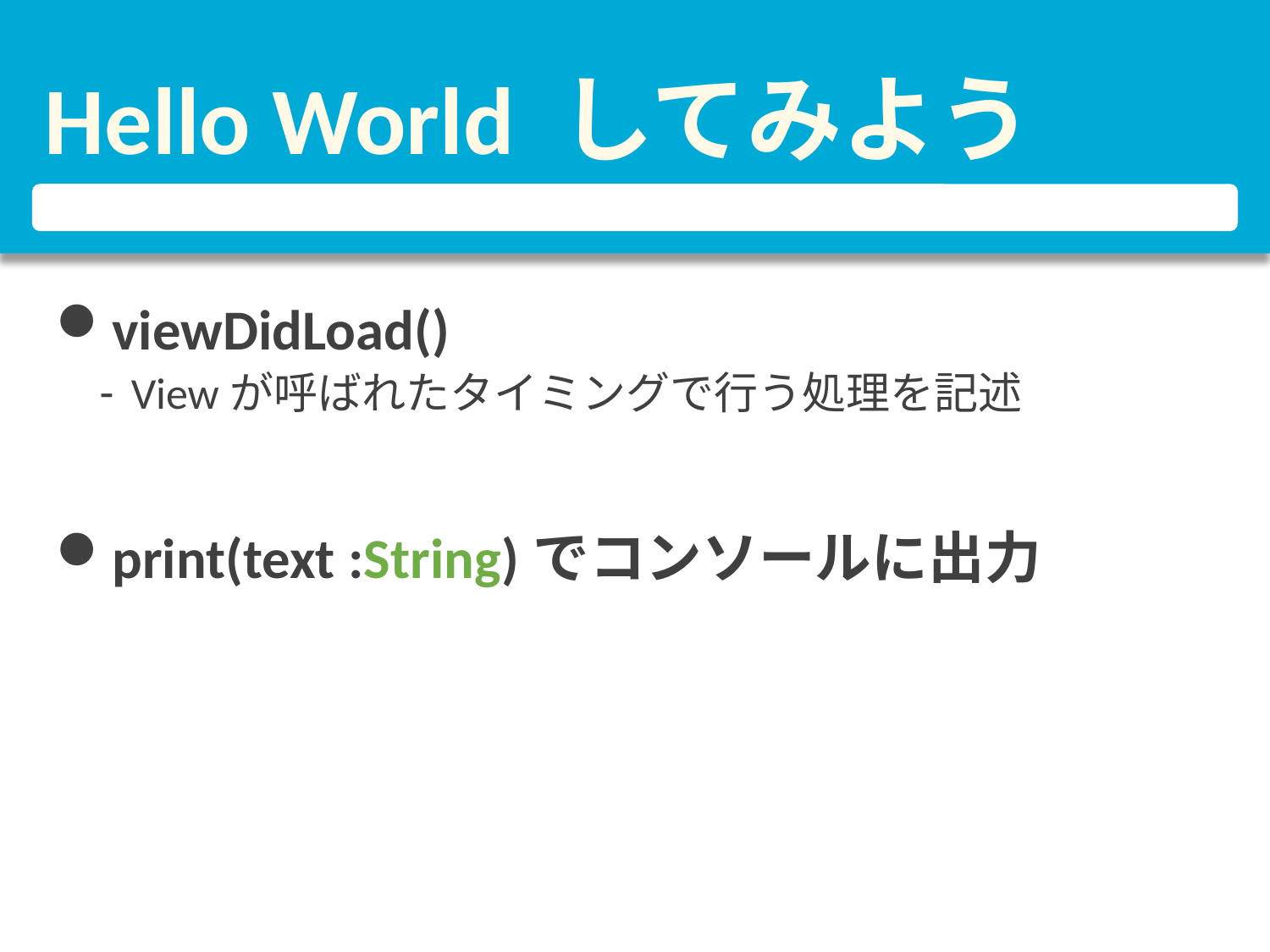

# Hello World してみよう
viewDidLoad()
Viewが呼ばれたタイミングで行う処理を記述

print(text :String)でコンソールに出力